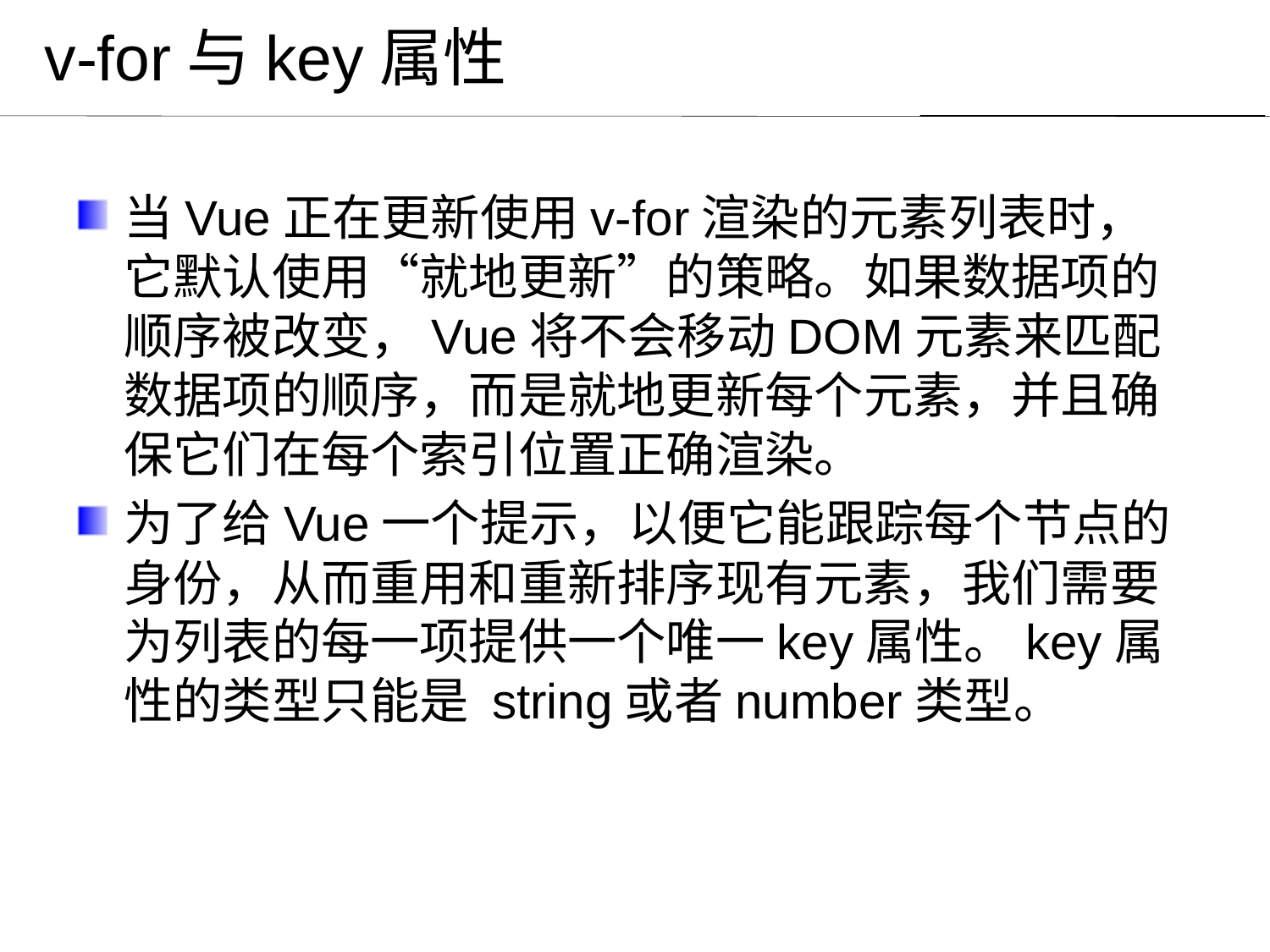

# v-for与key属性
当Vue正在更新使用v-for渲染的元素列表时，它默认使用“就地更新”的策略。如果数据项的顺序被改变，Vue将不会移动DOM元素来匹配数据项的顺序，而是就地更新每个元素，并且确保它们在每个索引位置正确渲染。
为了给Vue一个提示，以便它能跟踪每个节点的身份，从而重用和重新排序现有元素，我们需要为列表的每一项提供一个唯一key属性。key属性的类型只能是 string或者number类型。